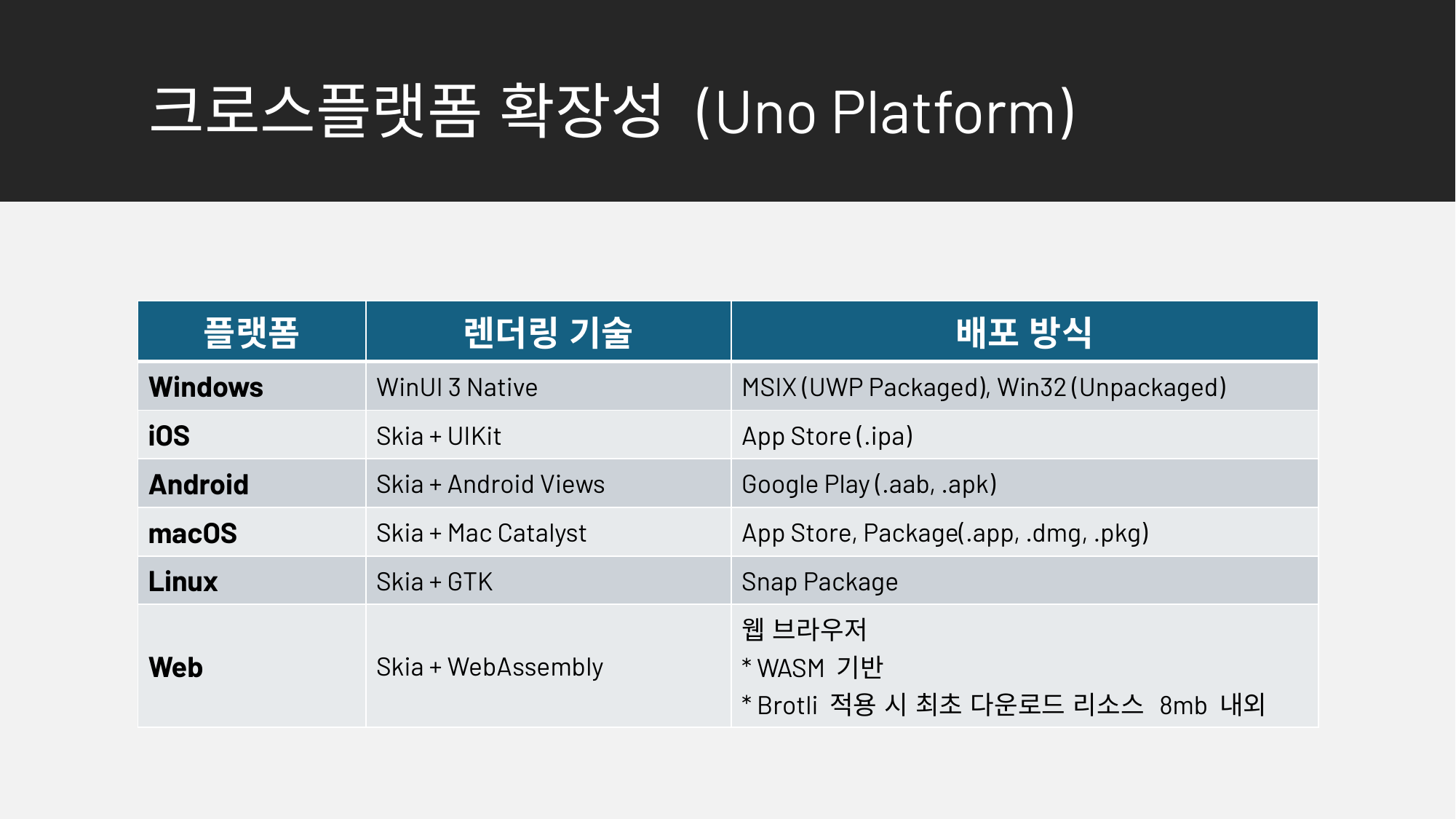

# 크로스플랫폼 확장성 (Uno Platform)

| 플랫폼 | 렌더링 기술 | 배포 방식 |
| --- | --- | --- |
| Windows | WinUI 3 Native | MSIX (UWP Packaged), Win32 (Unpackaged) |
| iOS | Skia + UIKit | App Store (.ipa) |
| Android | Skia + Android Views | Google Play (.aab, .apk) |
| macOS | Skia + Mac Catalyst | App Store, Package(.app, .dmg, .pkg) |
| Linux | Skia + GTK | Snap Package |
| Web | Skia + WebAssembly | 웹 브라우저 \* WASM 기반 \* Brotli 적용 시 최초 다운로드 리소스 8mb 내외 |